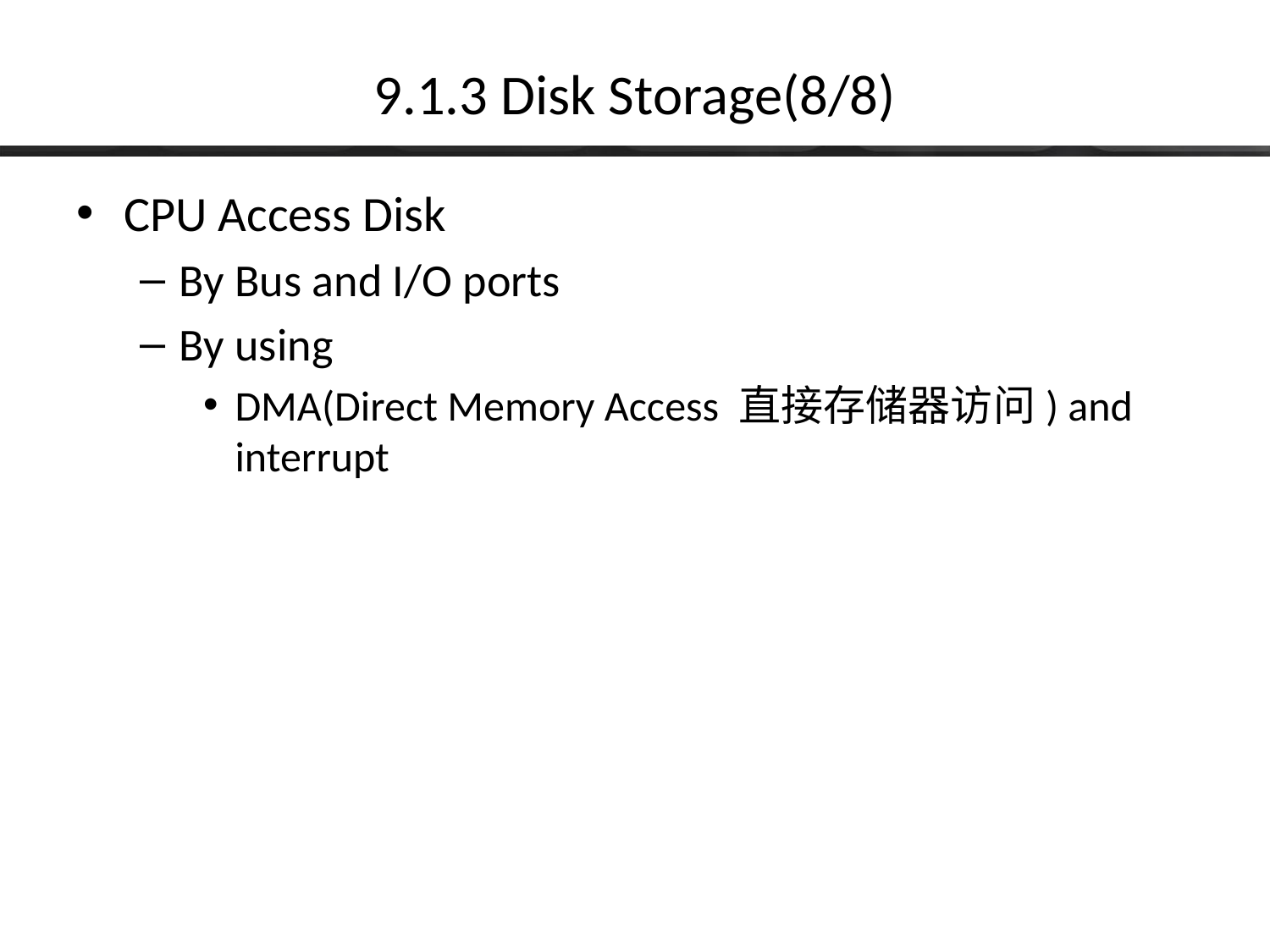

# 9.1.3 Disk Storage(8/8)
CPU Access Disk
By Bus and I/O ports
By using
DMA(Direct Memory Access 直接存储器访问) and interrupt